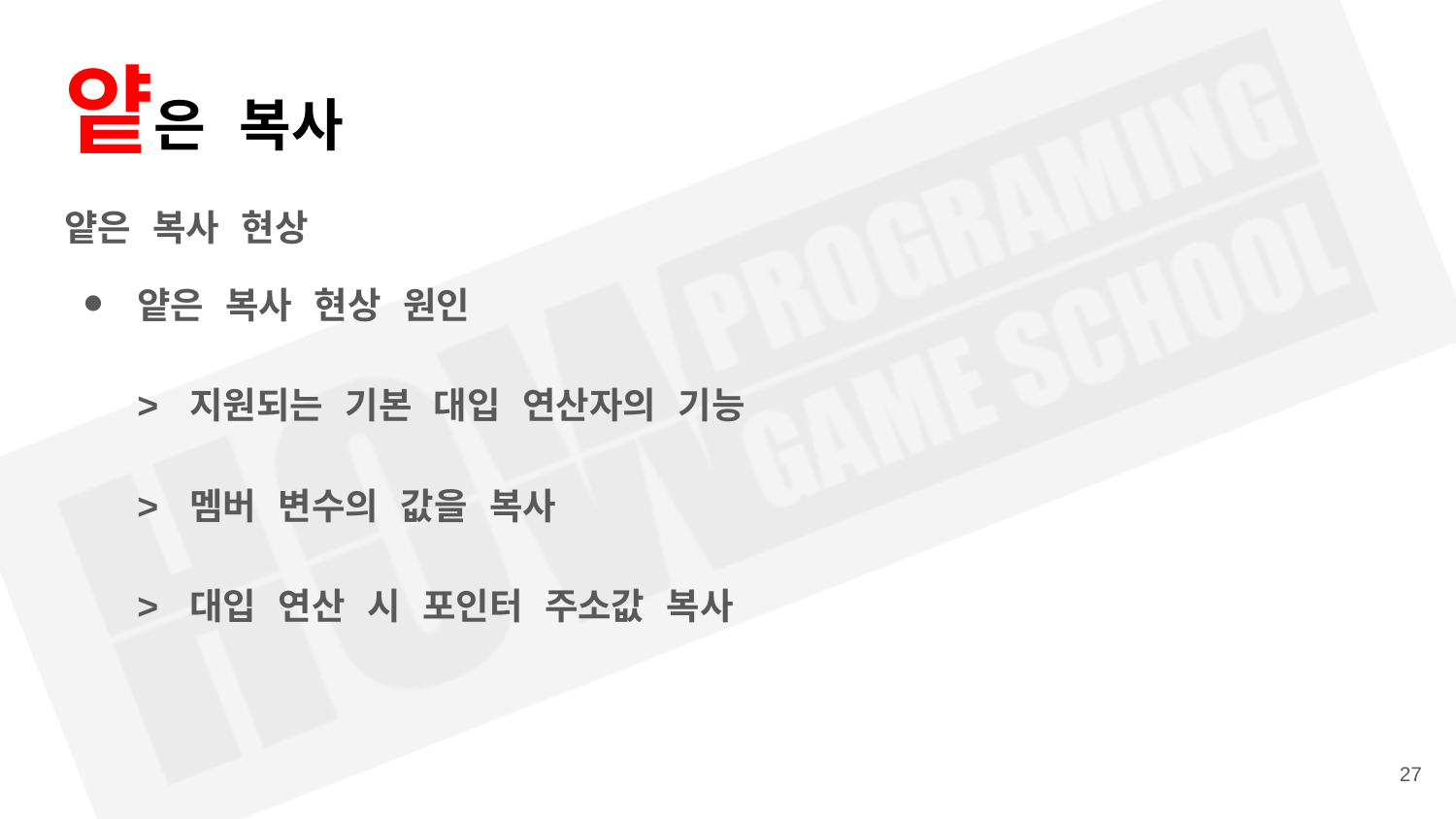

# 얕은 복사
얕은 복사 현상
얕은 복사 현상 원인
> 지원되는 기본 대입 연산자의 기능
> 멤버 변수의 값을 복사
> 대입 연산 시 포인터 주소값 복사
27